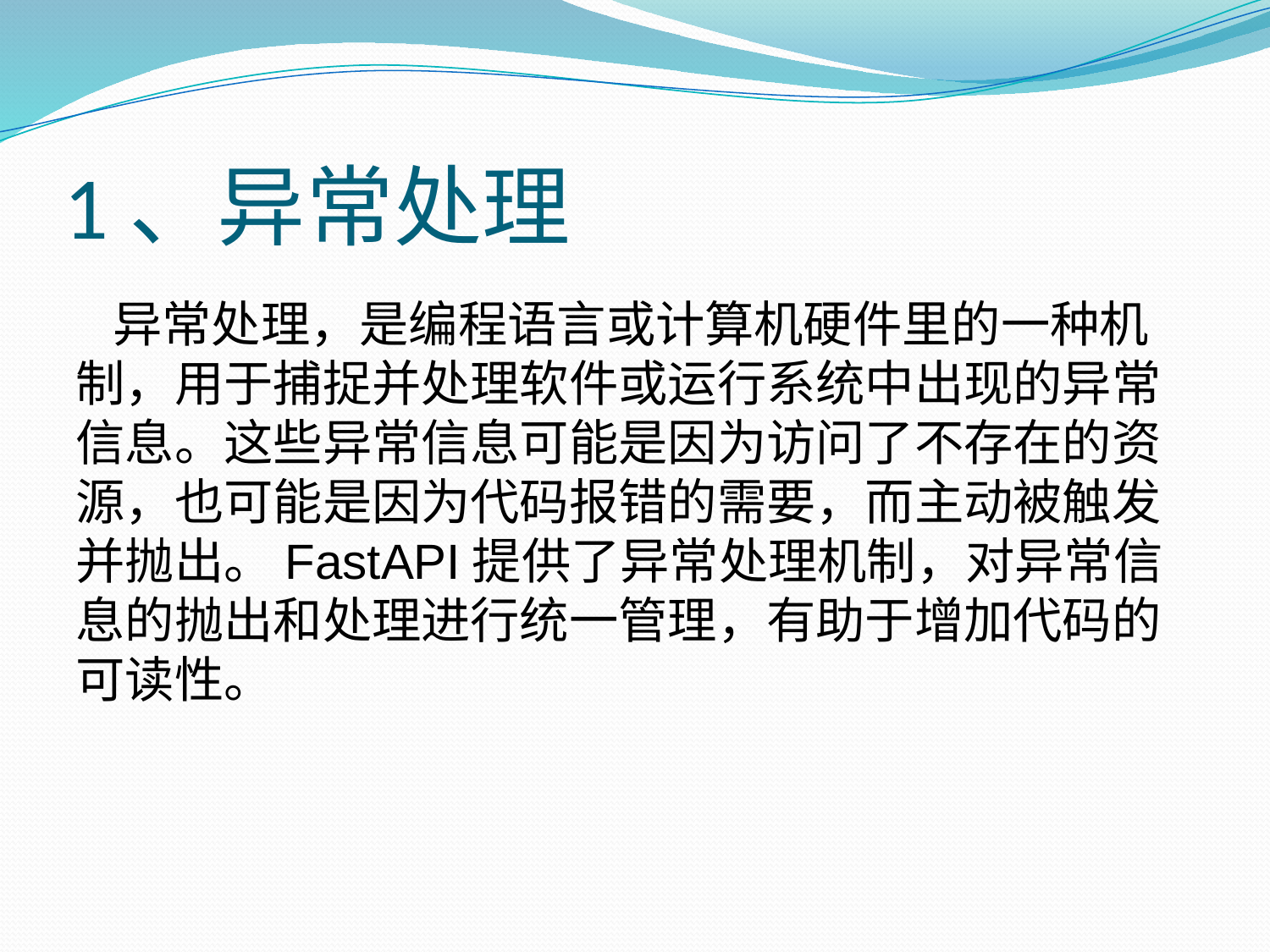

# 1、异常处理
异常处理，是编程语言或计算机硬件里的一种机制，用于捕捉并处理软件或运行系统中出现的异常信息。这些异常信息可能是因为访问了不存在的资源，也可能是因为代码报错的需要，而主动被触发并抛出。FastAPI提供了异常处理机制，对异常信息的抛出和处理进行统一管理，有助于增加代码的可读性。